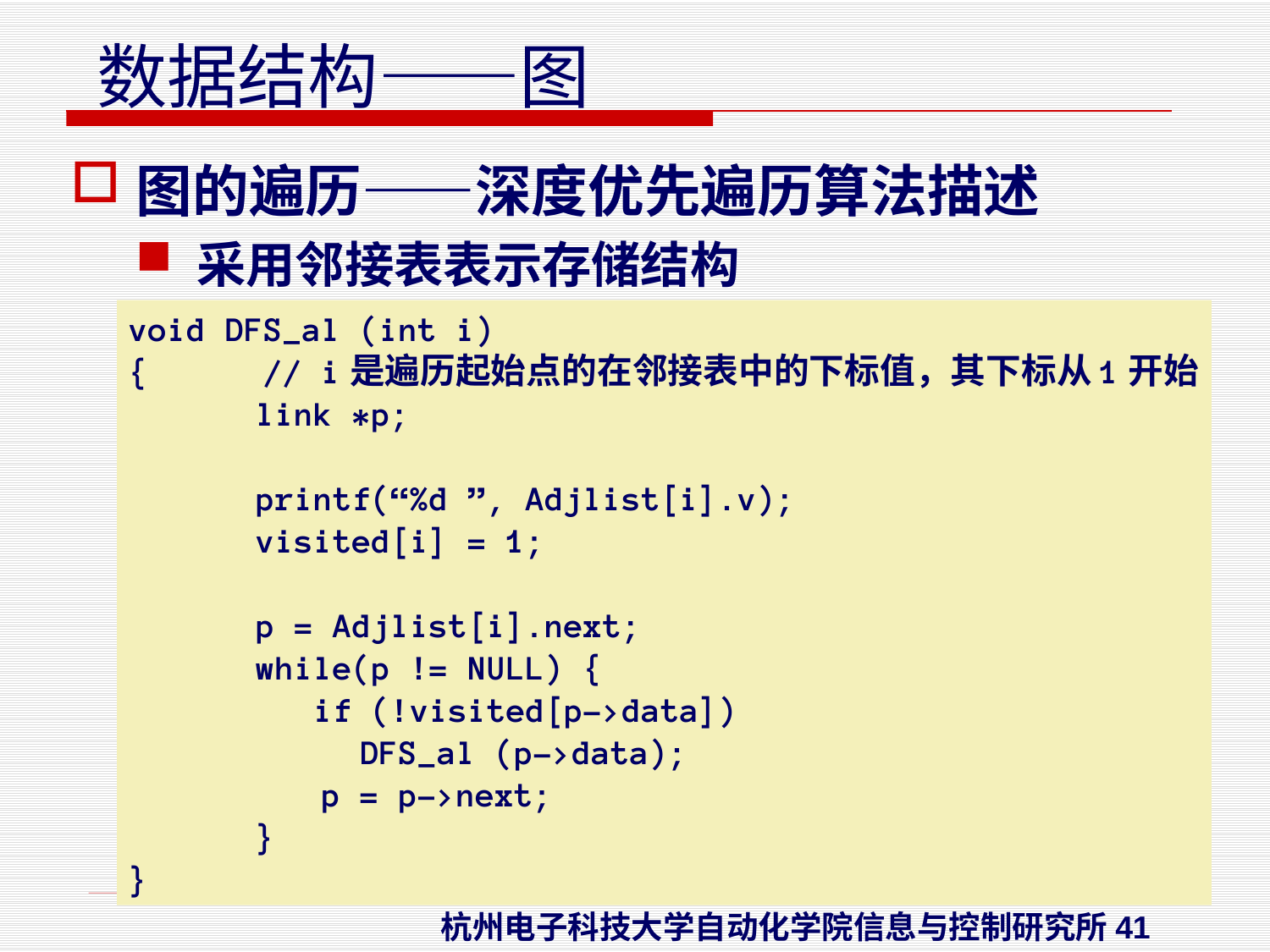

图的遍历——深度优先遍历算法描述
采用邻接表表示存储结构
void DFS_al (int i)
{      // i是遍历起始点的在邻接表中的下标值，其下标从1开始
	link *p;

	printf(“%d ”, Adjlist[i].v);
	visited[i] = 1;

	p = Adjlist[i].next;
	while(p != NULL) {
	   if (!visited[p->data])
            DFS_al (p->data);
          p = p->next;
	}
}